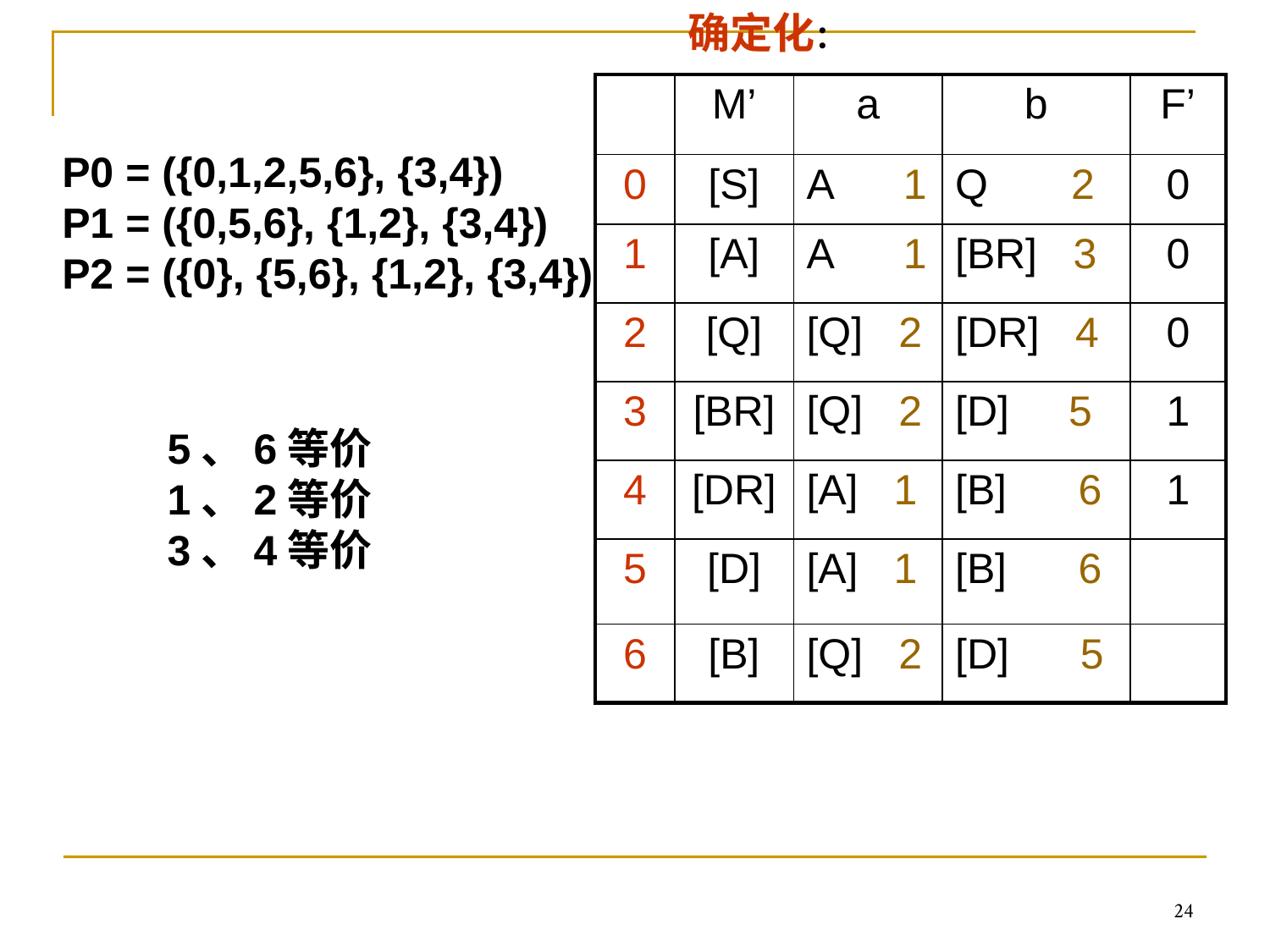

确定化：
|  | M’ | a | b | F’ |
| --- | --- | --- | --- | --- |
| 0 | [S] | A 1 | Q 2 | 0 |
| 1 | [A] | A 1 | [BR] 3 | 0 |
| 2 | [Q] | [Q] 2 | [DR] 4 | 0 |
| 3 | [BR] | [Q] 2 | [D] 5 | 1 |
| 4 | [DR] | [A] 1 | [B] 6 | 1 |
| 5 | [D] | [A] 1 | [B] 6 |  |
| 6 | [B] | [Q] 2 | [D] 5 |  |
P0 = ({0,1,2,5,6}, {3,4})
P1 = ({0,5,6}, {1,2}, {3,4})
P2 = ({0}, {5,6}, {1,2}, {3,4})
5、6等价
1、2等价
3、4等价
24